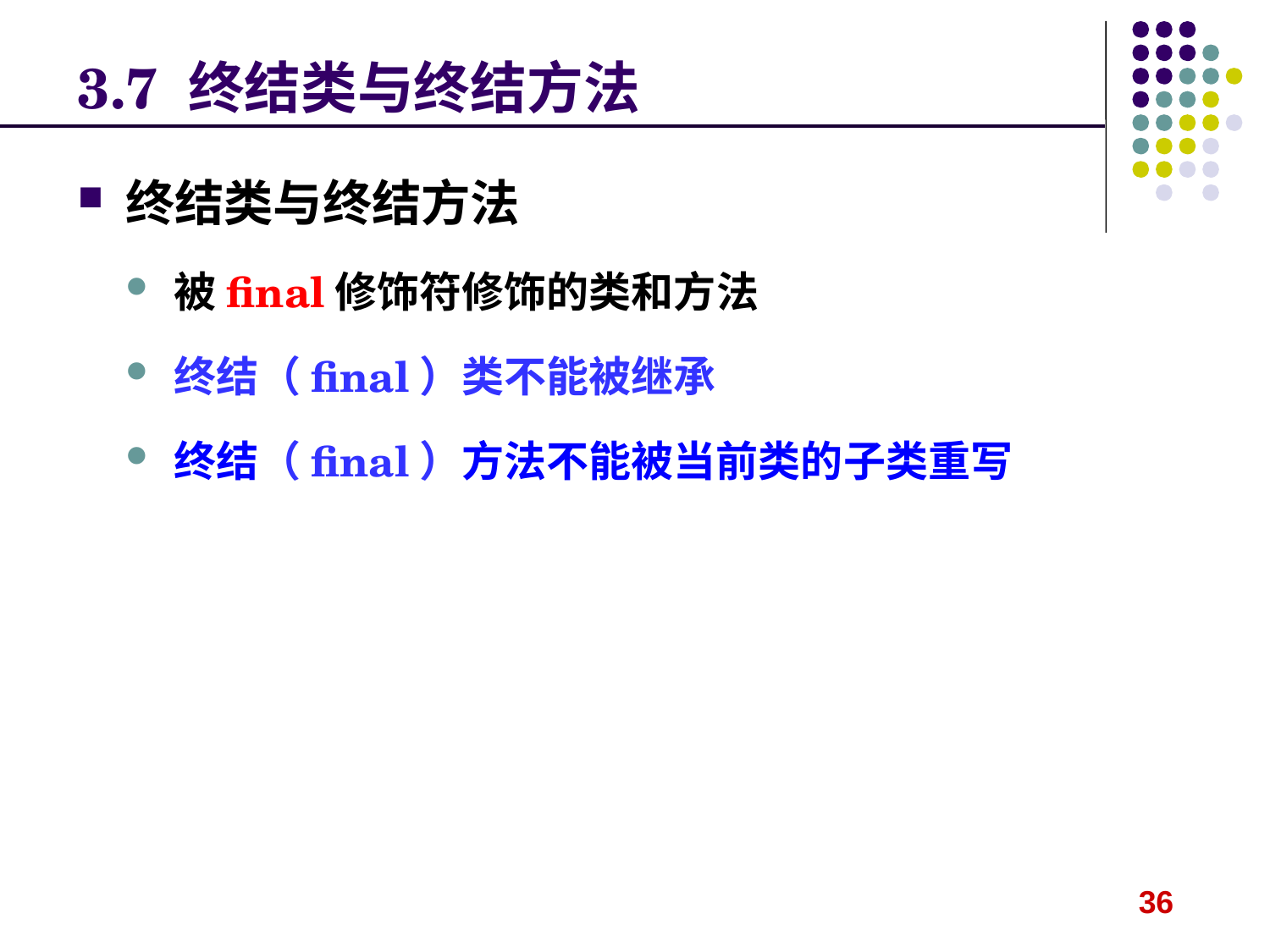

# 3.7 终结类与终结方法
终结类与终结方法
被final修饰符修饰的类和方法
终结（final）类不能被继承
终结（final）方法不能被当前类的子类重写